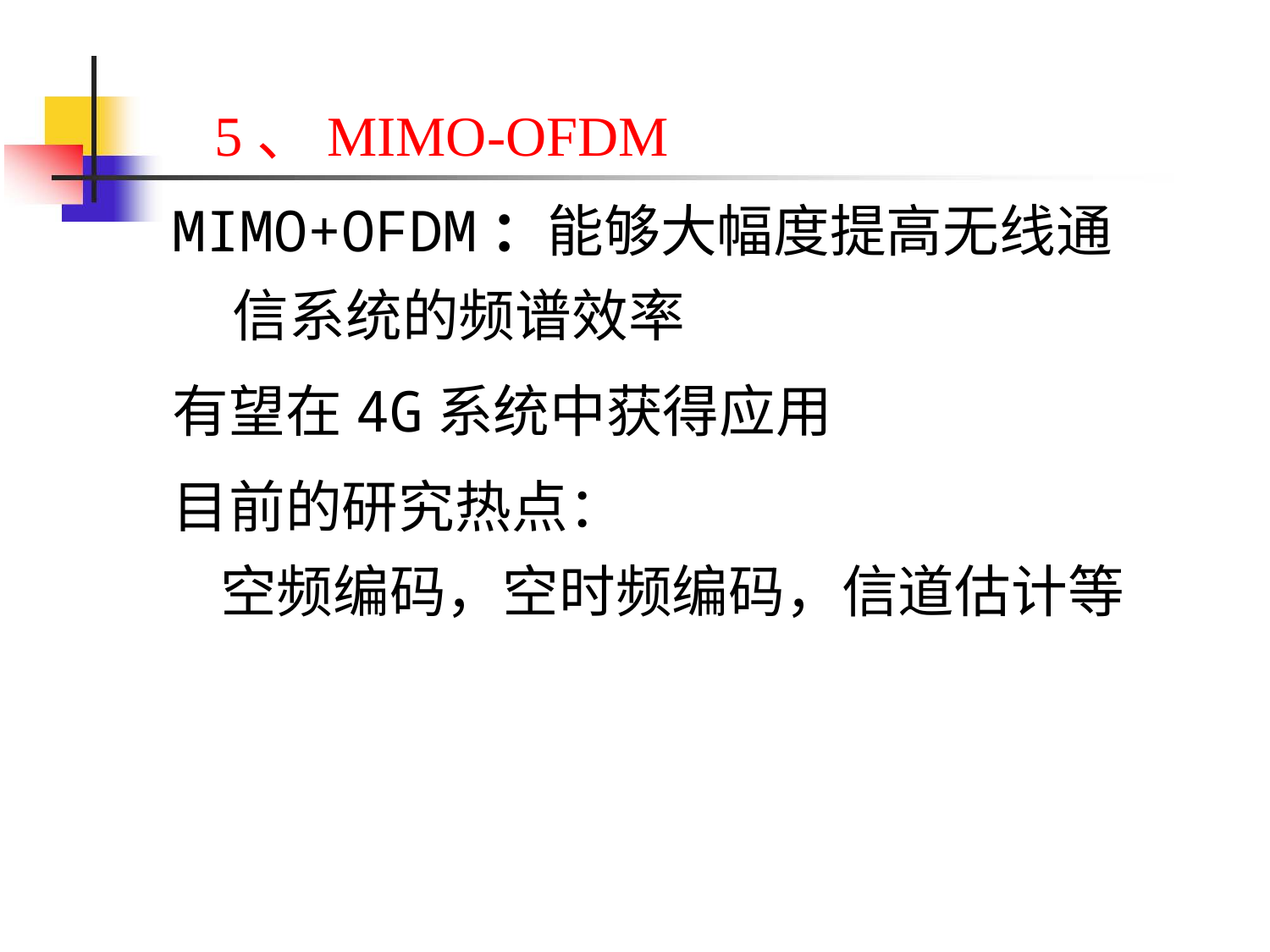

5、MIMO-OFDM
MIMO+OFDM：能够大幅度提高无线通
 信系统的频谱效率
有望在4G系统中获得应用
目前的研究热点：
空频编码，空时频编码，信道估计等